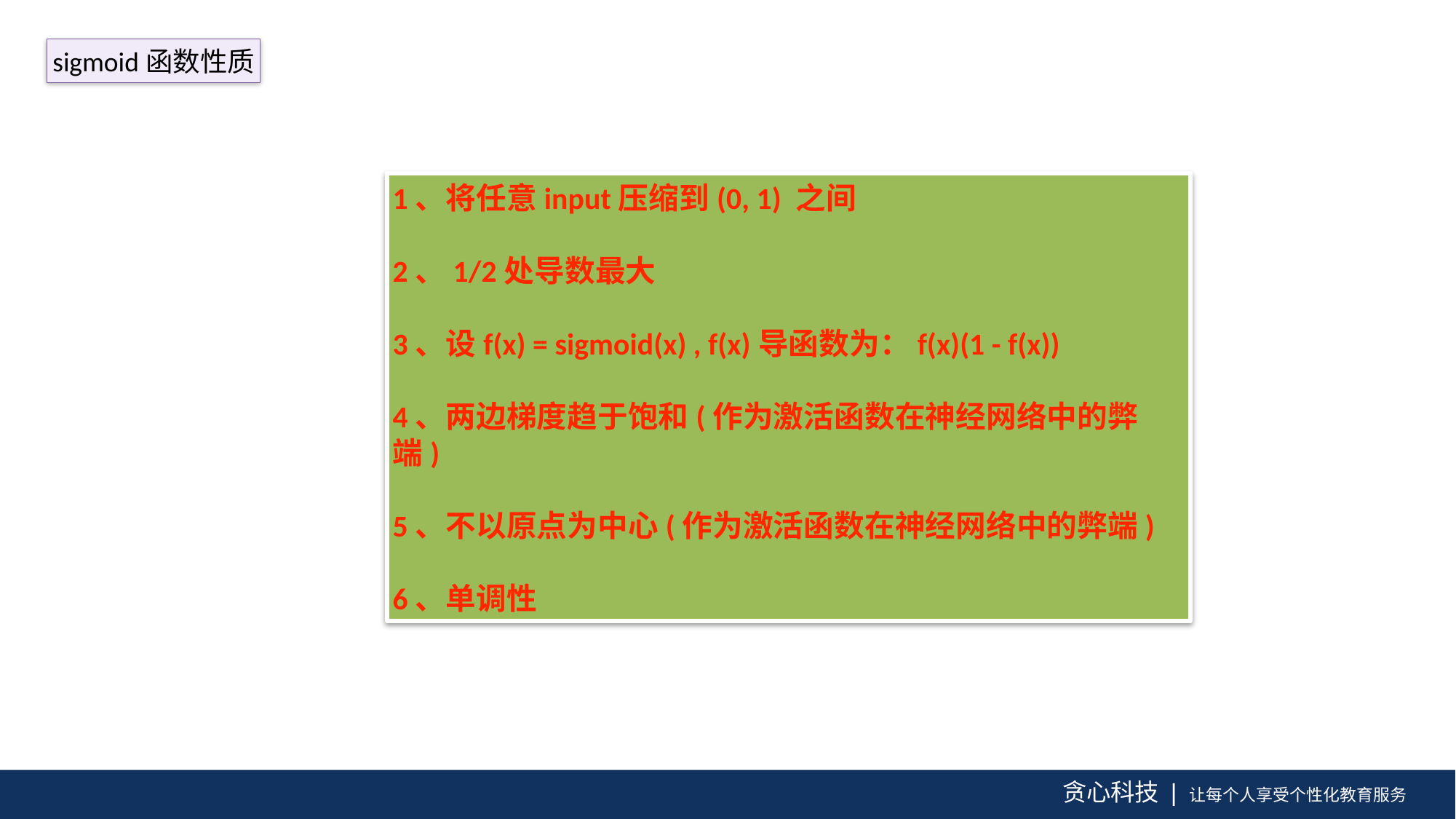

sigmoid函数性质
1、将任意input压缩到(0, 1) 之间

2、1/2处导数最大

3、设f(x) = sigmoid(x) , f(x)导函数为：f(x)(1 - f(x))

4、两边梯度趋于饱和(作为激活函数在神经网络中的弊端)

5、不以原点为中心(作为激活函数在神经网络中的弊端)

6、单调性